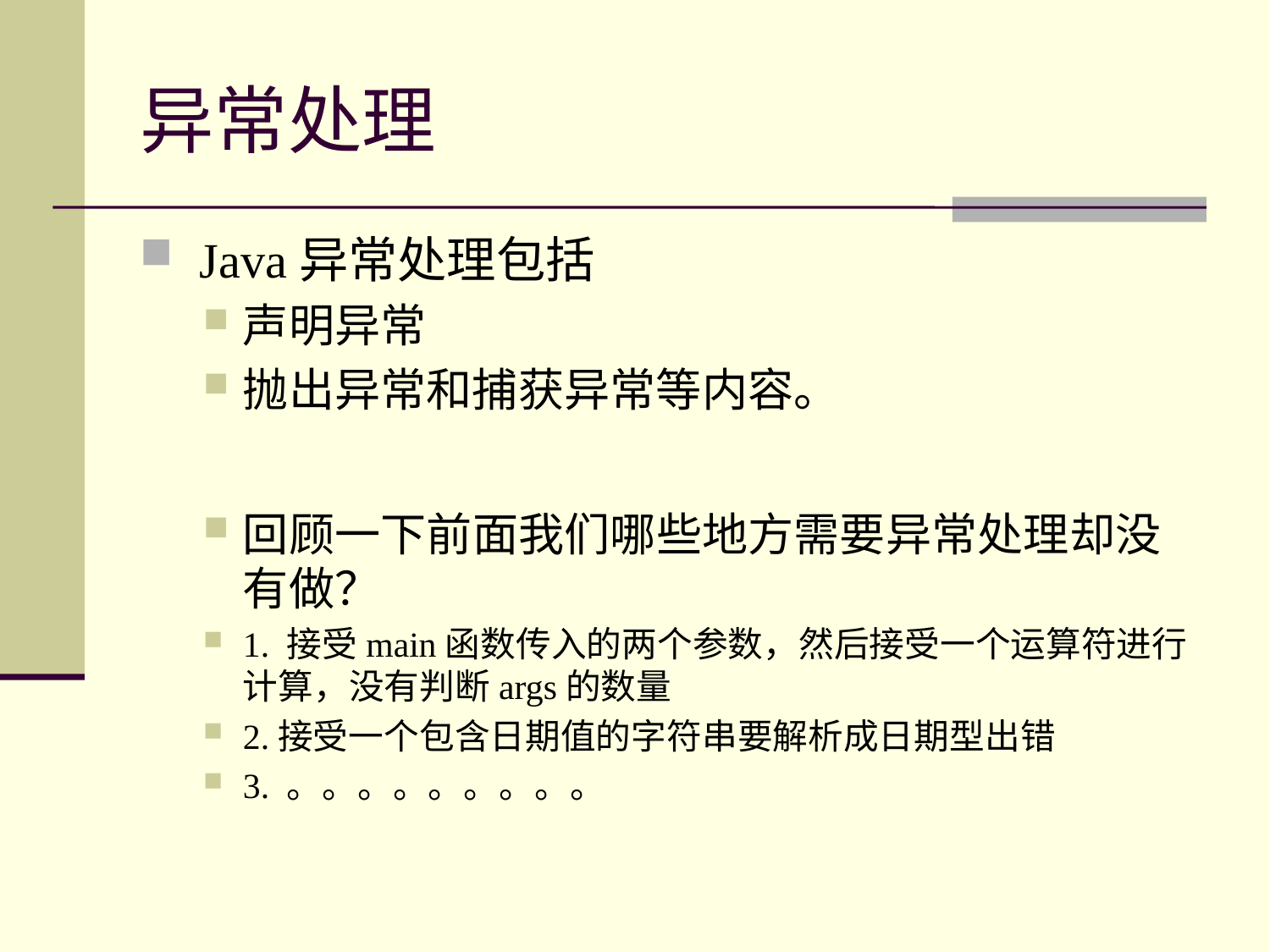

# 异常处理
 Java异常处理包括
声明异常
抛出异常和捕获异常等内容。

回顾一下前面我们哪些地方需要异常处理却没有做？
1. 接受main函数传入的两个参数，然后接受一个运算符进行计算，没有判断args的数量
2.接受一个包含日期值的字符串要解析成日期型出错
3. 。。。。。。。。。